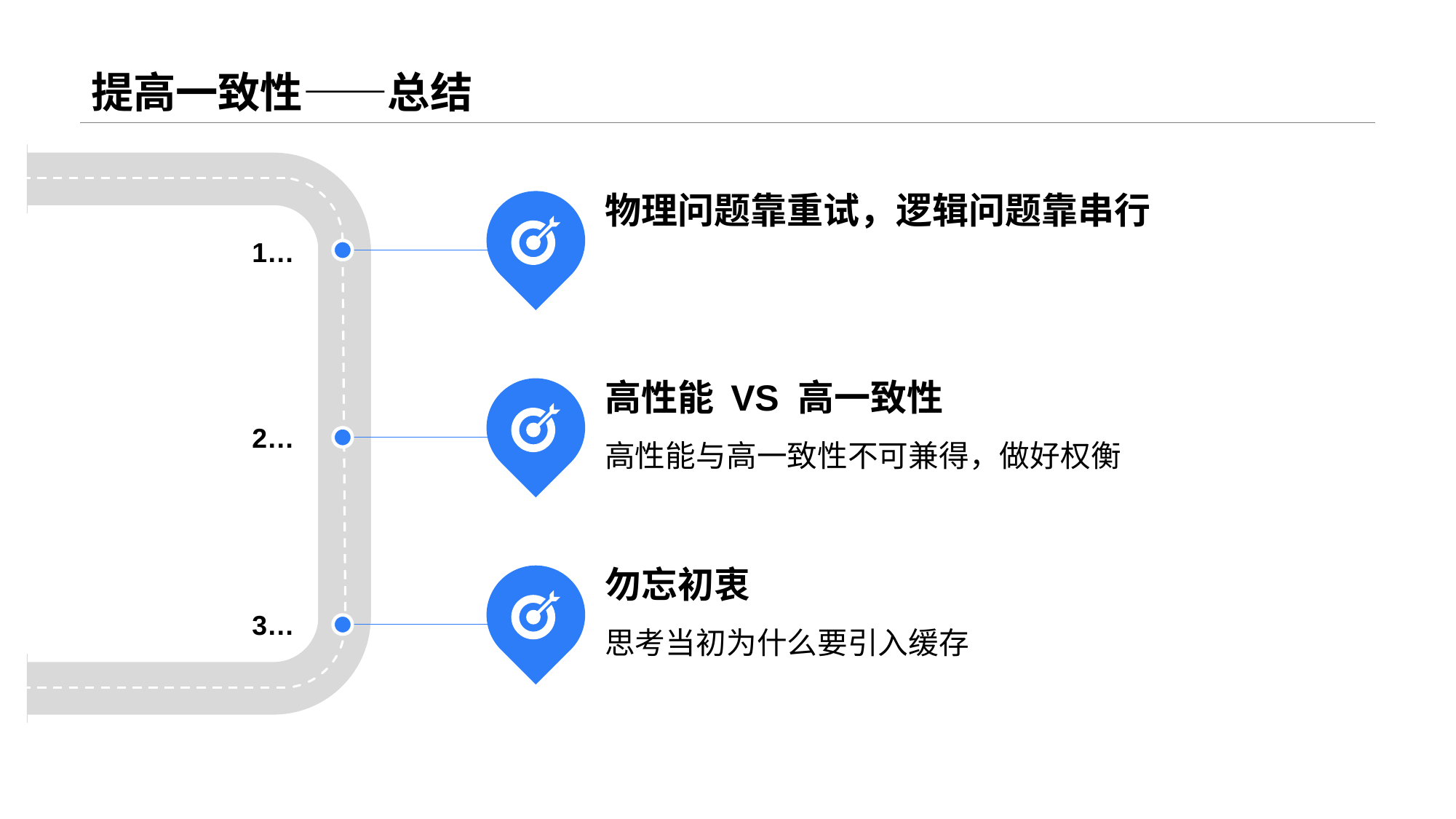

# 提高一致性——总结

物理问题靠重试，逻辑问题靠串行

1…

高性能 VS 高一致性
高性能与高一致性不可兼得，做好权衡

2…

勿忘初衷
思考当初为什么要引入缓存

3…